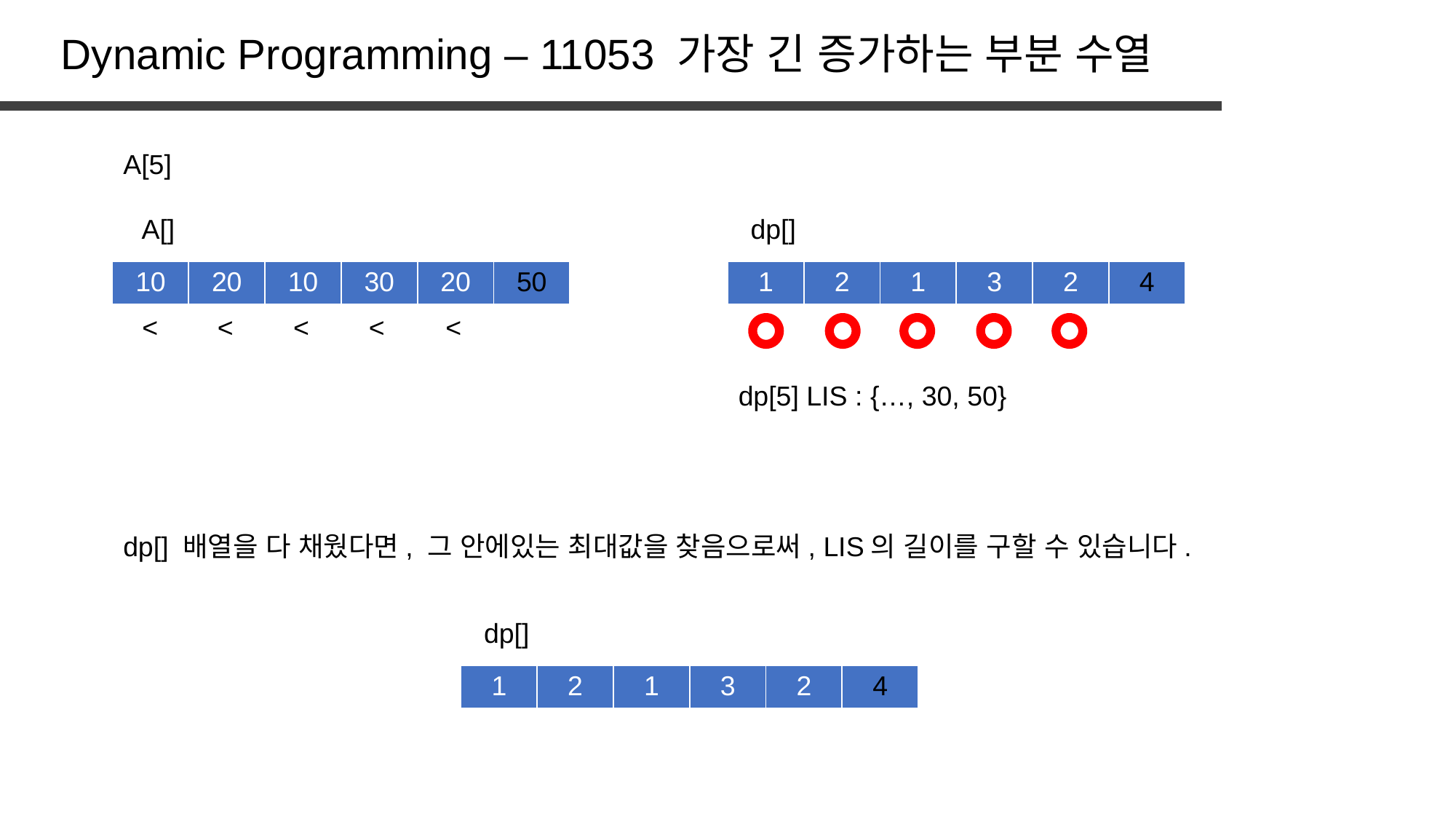

Dynamic Programming – 11053 가장 긴 증가하는 부분 수열
A[5]
A[]
dp[]
| 10 | 20 | 10 | 30 | 20 | 50 |
| --- | --- | --- | --- | --- | --- |
| 1 | 2 | 1 | 3 | 2 | 4 |
| --- | --- | --- | --- | --- | --- |
<
<
<
<
<

dp[5] LIS : {…, 30, 50}
dp[] 배열을 다 채웠다면, 그 안에있는 최대값을 찾음으로써, LIS의 길이를 구할 수 있습니다.
dp[]
| 1 | 2 | 1 | 3 | 2 | 4 |
| --- | --- | --- | --- | --- | --- |